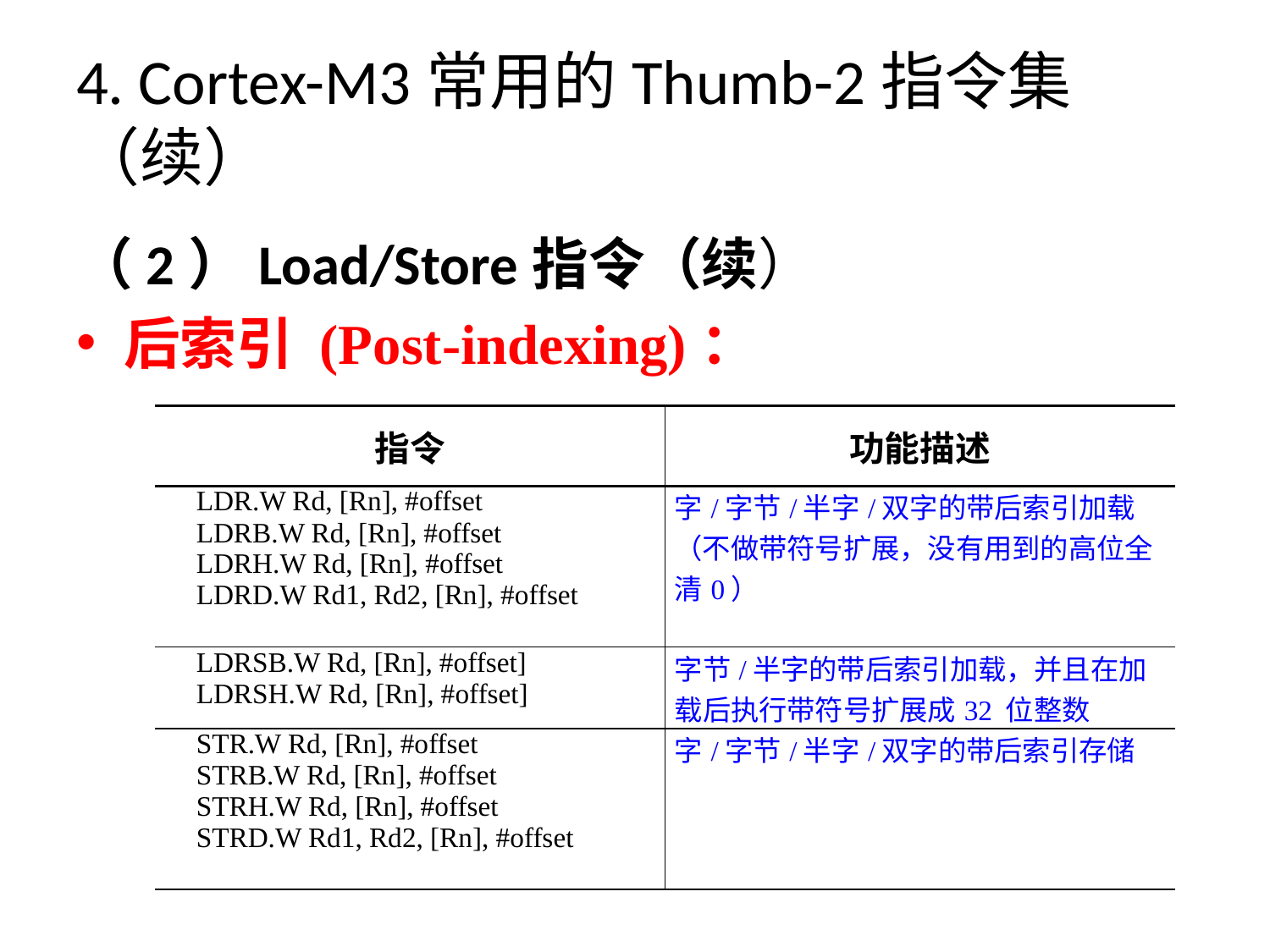

# 4. Cortex-M3常用的Thumb-2指令集（续）
（2）Load/Store指令（续）
后索引 (Post‐indexing)：

| 指令 | 功能描述 |
| --- | --- |
| LDR.W Rd, [Rn], #offset LDRB.W Rd, [Rn], #offset LDRH.W Rd, [Rn], #offset LDRD.W Rd1, Rd2, [Rn], #offset | 字/字节/半字/双字的带后索引加载（不做带符号扩展，没有用到的高位全清0） |
| LDRSB.W Rd, [Rn], #offset] LDRSH.W Rd, [Rn], #offset] | 字节/半字的带后索引加载，并且在加载后执行带符号扩展成32 位整数 |
| STR.W Rd, [Rn], #offset STRB.W Rd, [Rn], #offset STRH.W Rd, [Rn], #offset STRD.W Rd1, Rd2, [Rn], #offset | 字/字节/半字/双字的带后索引存储 |